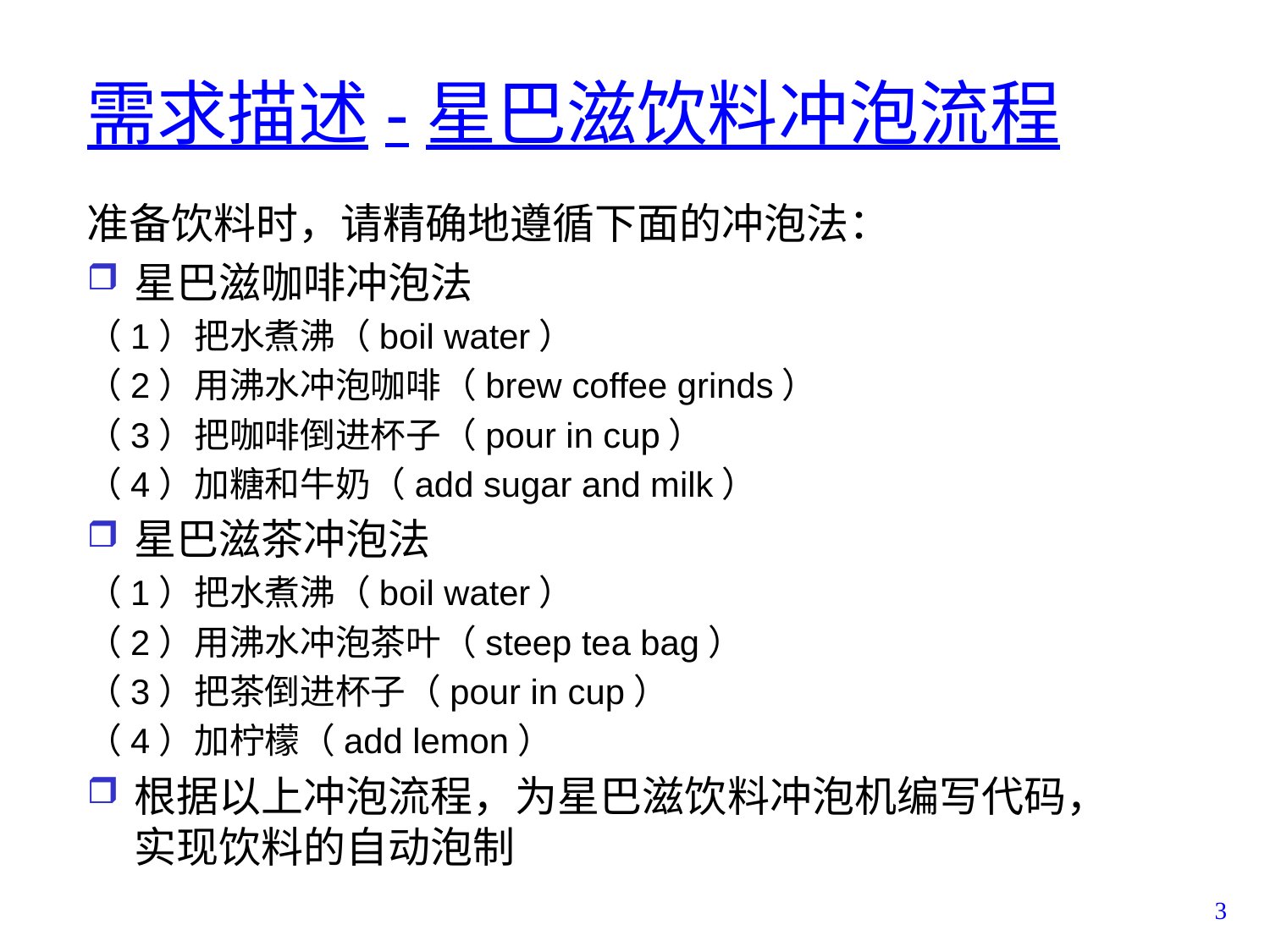

# 需求描述-星巴滋饮料冲泡流程
准备饮料时，请精确地遵循下面的冲泡法：
星巴滋咖啡冲泡法
（1）把水煮沸（boil water）
（2）用沸水冲泡咖啡（brew coffee grinds）
（3）把咖啡倒进杯子（pour in cup）
（4）加糖和牛奶（add sugar and milk）
星巴滋茶冲泡法
（1）把水煮沸（boil water）
（2）用沸水冲泡茶叶（steep tea bag）
（3）把茶倒进杯子（pour in cup）
（4）加柠檬（add lemon）
根据以上冲泡流程，为星巴滋饮料冲泡机编写代码，实现饮料的自动泡制

3